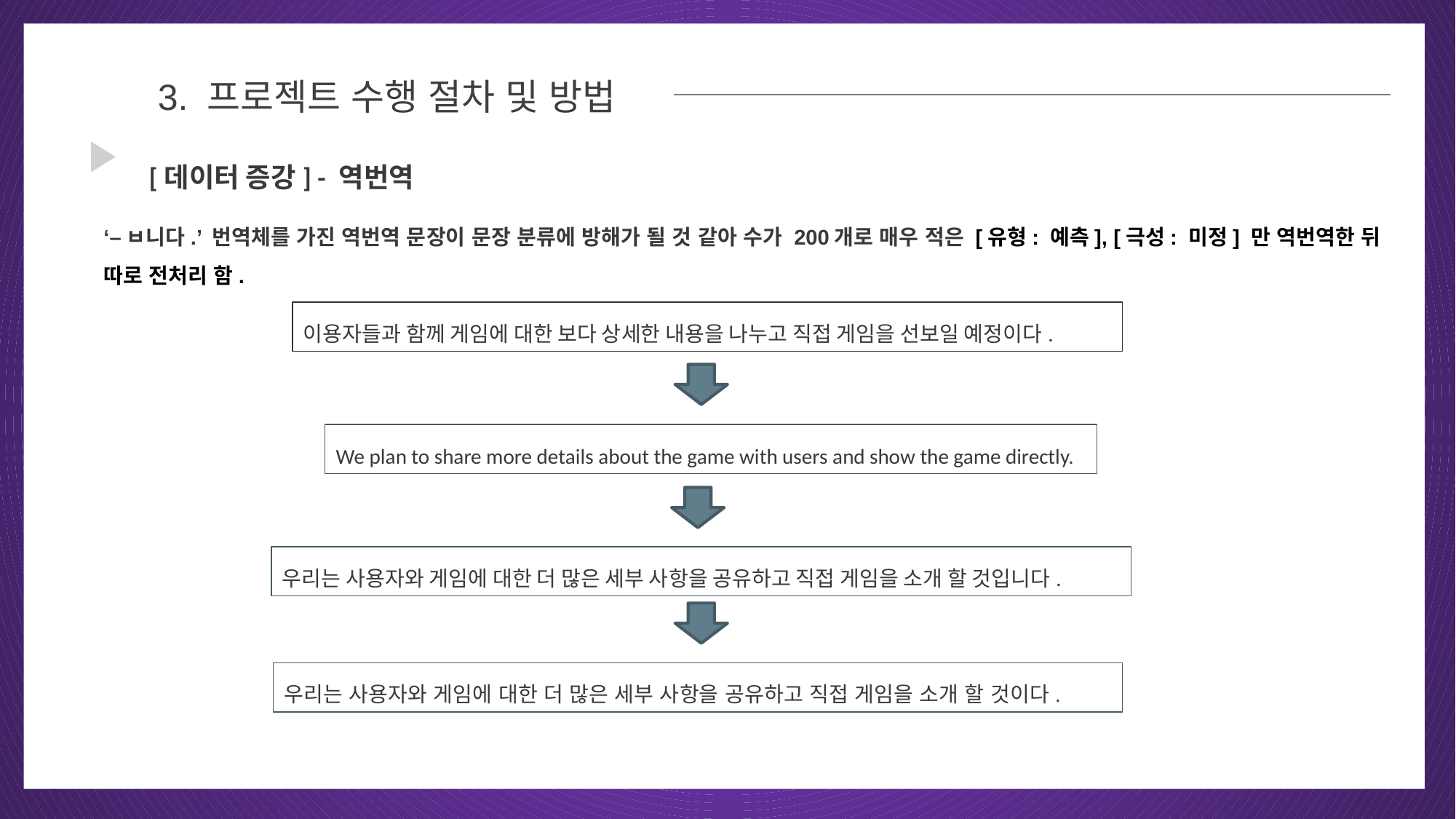

우리는 사용자와 게임에 대한 더 많은 세부 사항을 공유하고 직접 게임을 소개 할 것이다.
03
3. 프로젝트 수행 절차 및 방법
▶
[데이터 증강] - 역번역
‘–ㅂ니다.’ 번역체를 가진 역번역 문장이 문장 분류에 방해가 될 것 같아 수가 200개로 매우 적은 [유형: 예측], [극성: 미정] 만 역번역한 뒤 따로 전처리 함.
이용자들과 함께 게임에 대한 보다 상세한 내용을 나누고 직접 게임을 선보일 예정이다.

We plan to share more details about the game with users and show the game directly.

우리는 사용자와 게임에 대한 더 많은 세부 사항을 공유하고 직접 게임을 소개 할 것입니다.

우리는 사용자와 게임에 대한 더 많은 세부 사항을 공유하고 직접 게임을 소개 할 것이다.